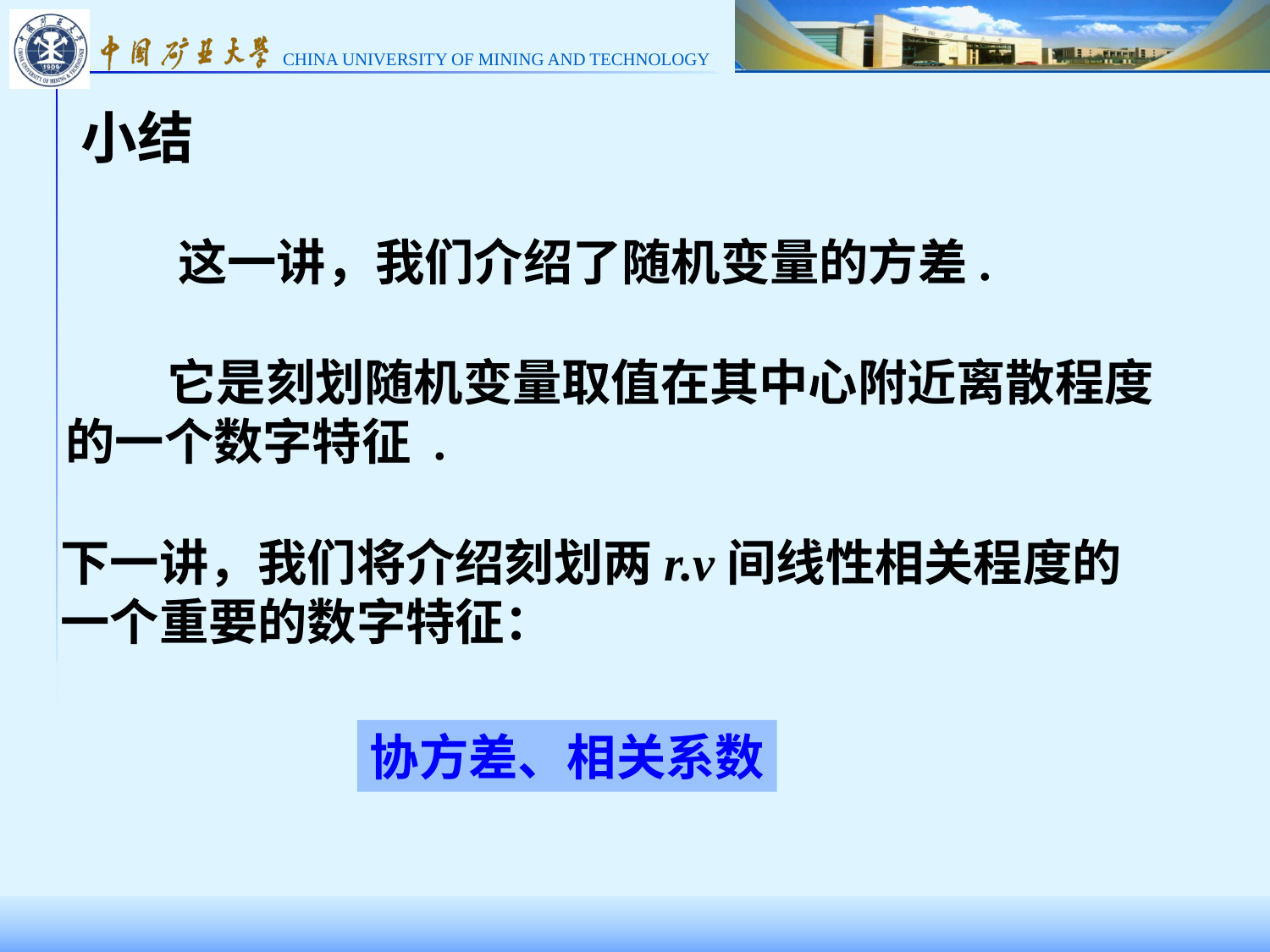

小结
这一讲，我们介绍了随机变量的方差.
        它是刻划随机变量取值在其中心附近离散程度的一个数字特征 .
下一讲，我们将介绍刻划两r.v间线性相关程度的一个重要的数字特征：
协方差、相关系数